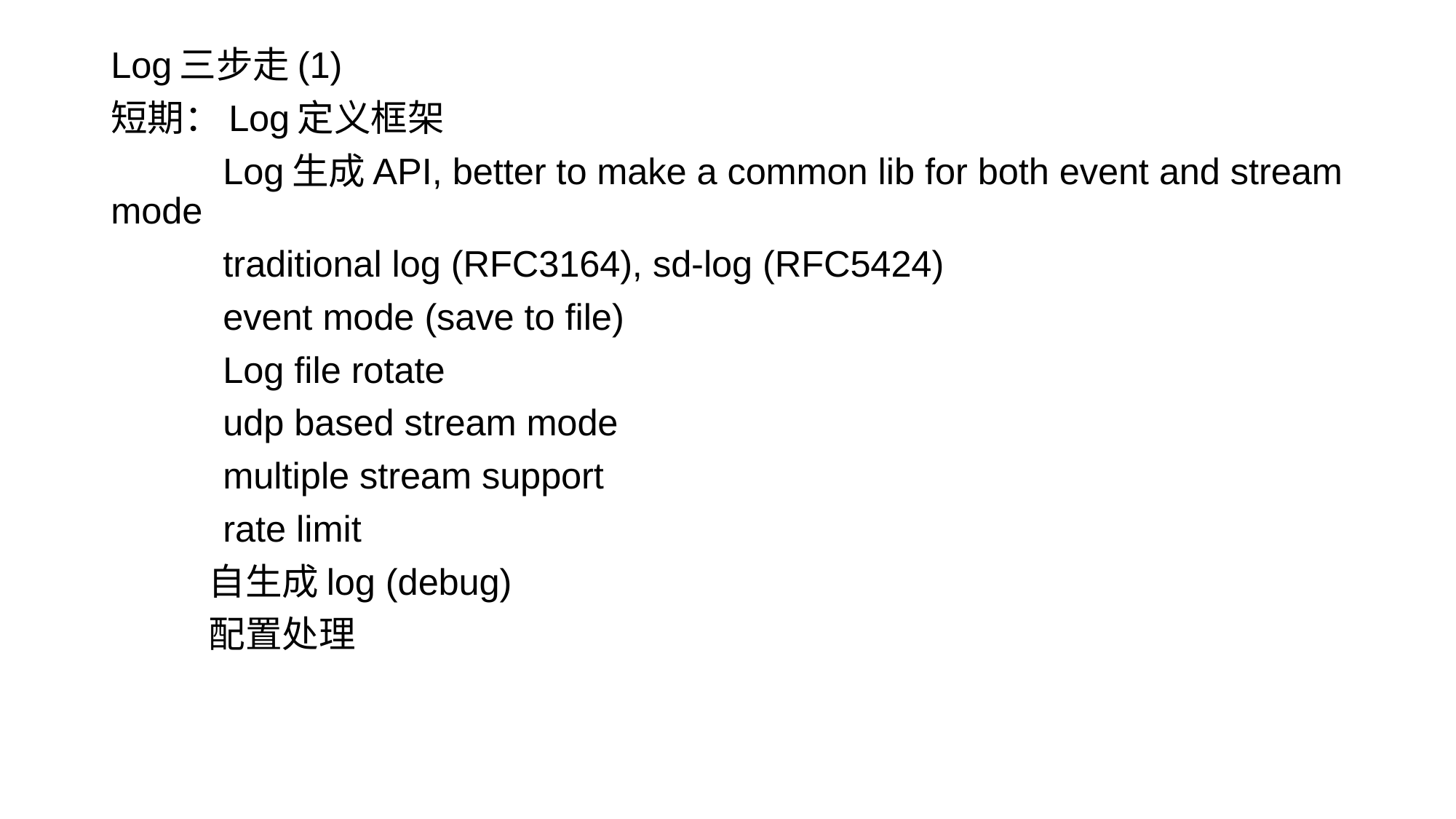

Log三步走(1)
短期：Log定义框架
           Log生成API, better to make a common lib for both event and stream mode
           traditional log (RFC3164), sd-log (RFC5424)
           event mode (save to file)
           Log file rotate
           udp based stream mode
           multiple stream support
           rate limit
           自生成log (debug)
           配置处理